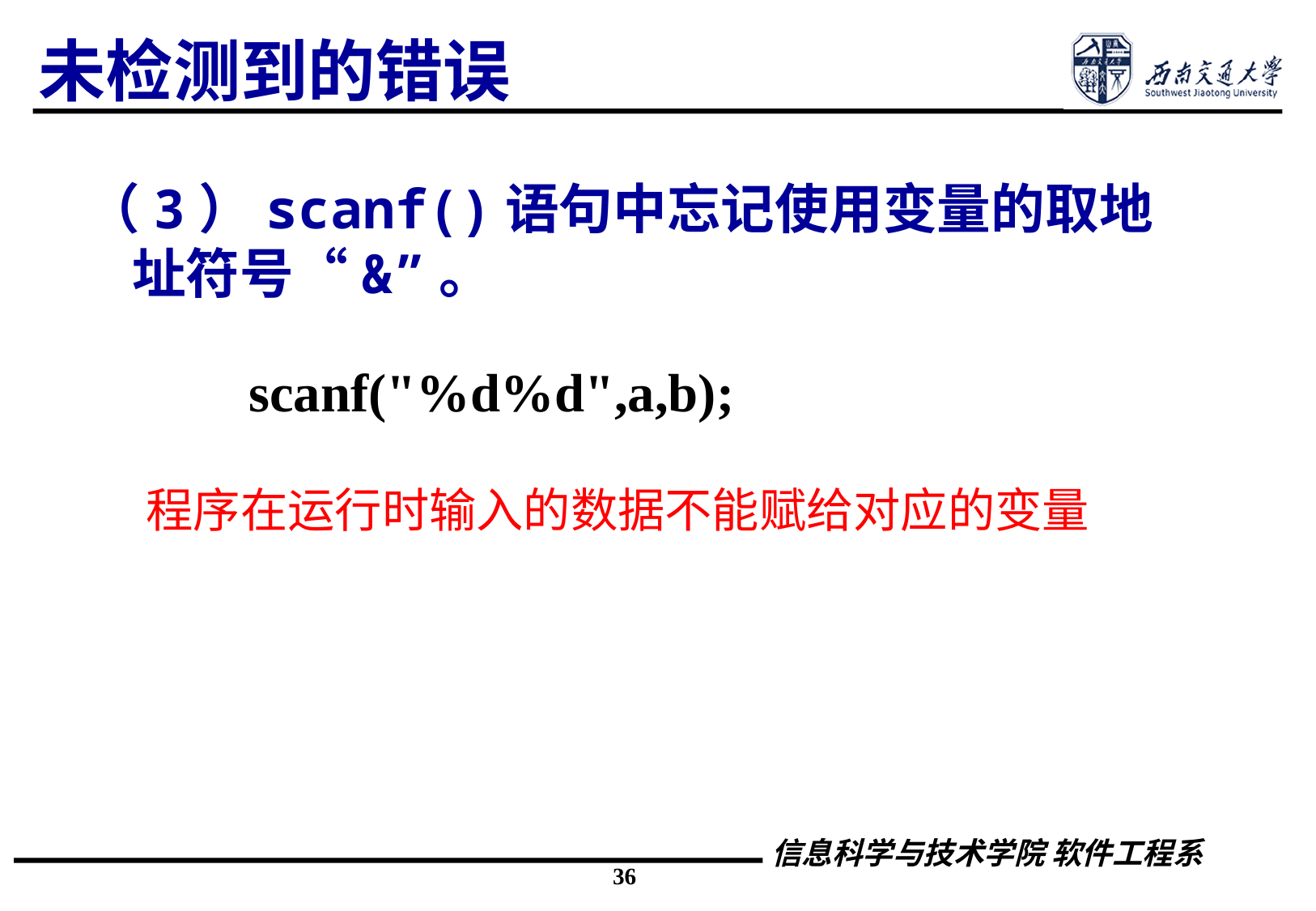

# 未检测到的错误
（3）scanf()语句中忘记使用变量的取地址符号“&”。
	scanf("%d%d",a,b);
程序在运行时输入的数据不能赋给对应的变量
36